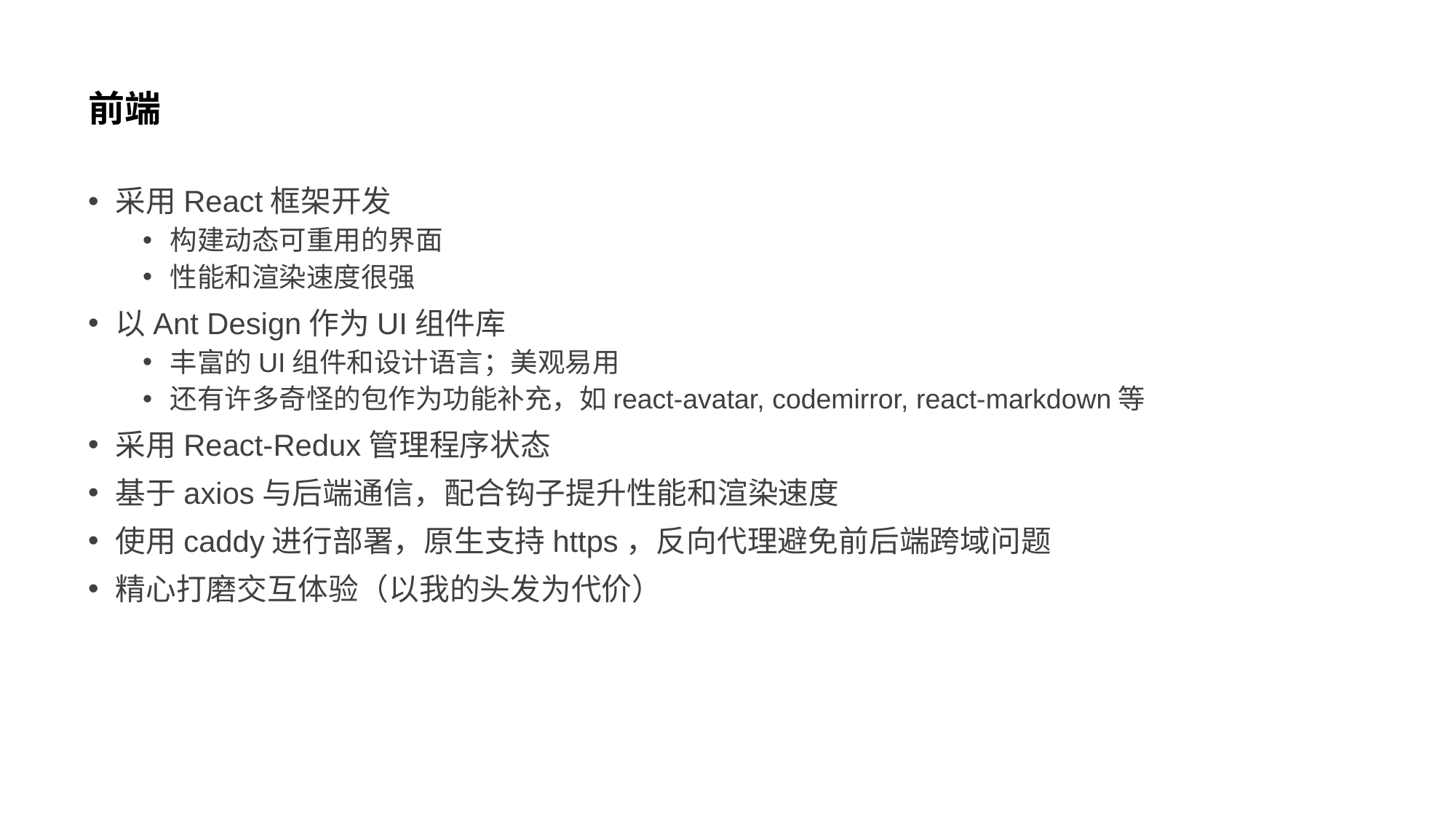

# 前端
采用React框架开发
构建动态可重用的界面
性能和渲染速度很强
以Ant Design作为UI组件库
丰富的UI组件和设计语言；美观易用
还有许多奇怪的包作为功能补充，如react-avatar, codemirror, react-markdown等
采用React-Redux管理程序状态
基于axios与后端通信，配合钩子提升性能和渲染速度
使用caddy进行部署，原生支持https，反向代理避免前后端跨域问题
精心打磨交互体验（以我的头发为代价）